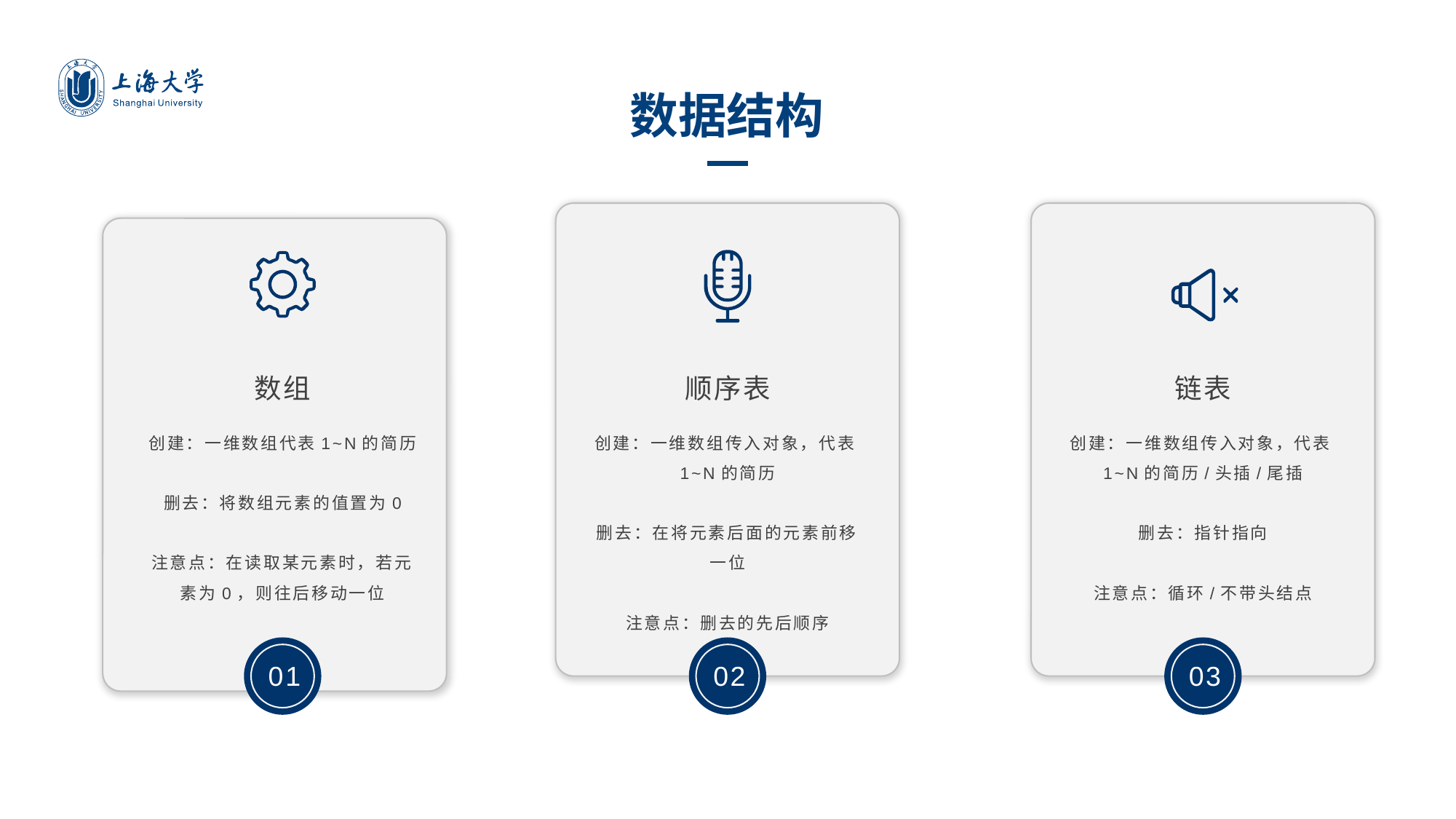

数据结构

数组
顺序表
链表
创建：一维数组代表1~N的简历

删去：将数组元素的值置为0

注意点：在读取某元素时，若元素为0，则往后移动一位
创建：一维数组传入对象，代表1~N的简历

删去：在将元素后面的元素前移一位

注意点：删去的先后顺序
创建：一维数组传入对象，代表1~N的简历/头插/尾插

删去：指针指向

注意点：循环/不带头结点

01

02

03